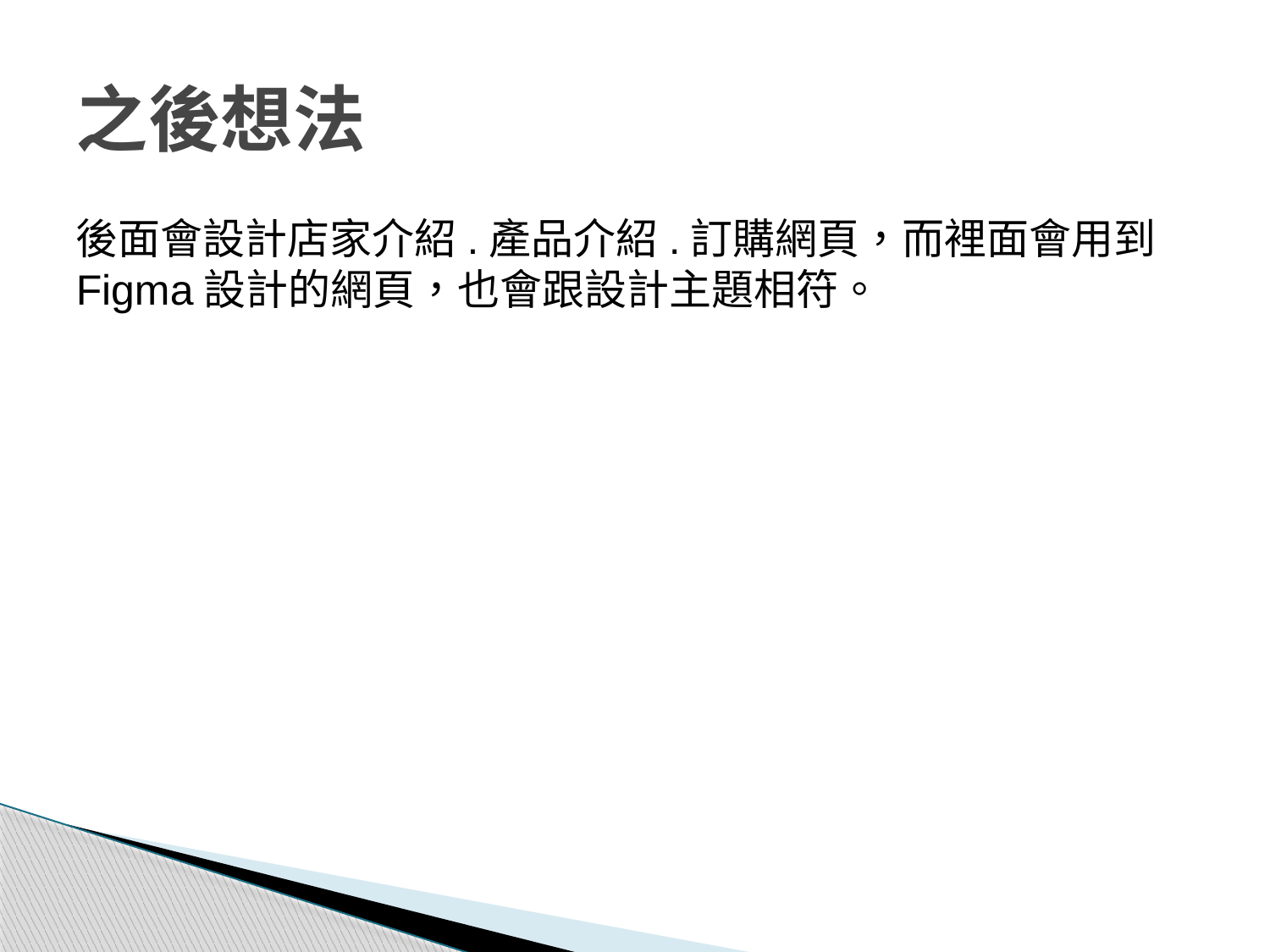

# 之後想法
後面會設計店家介紹.產品介紹.訂購網頁，而裡面會用到Figma設計的網頁，也會跟設計主題相符。